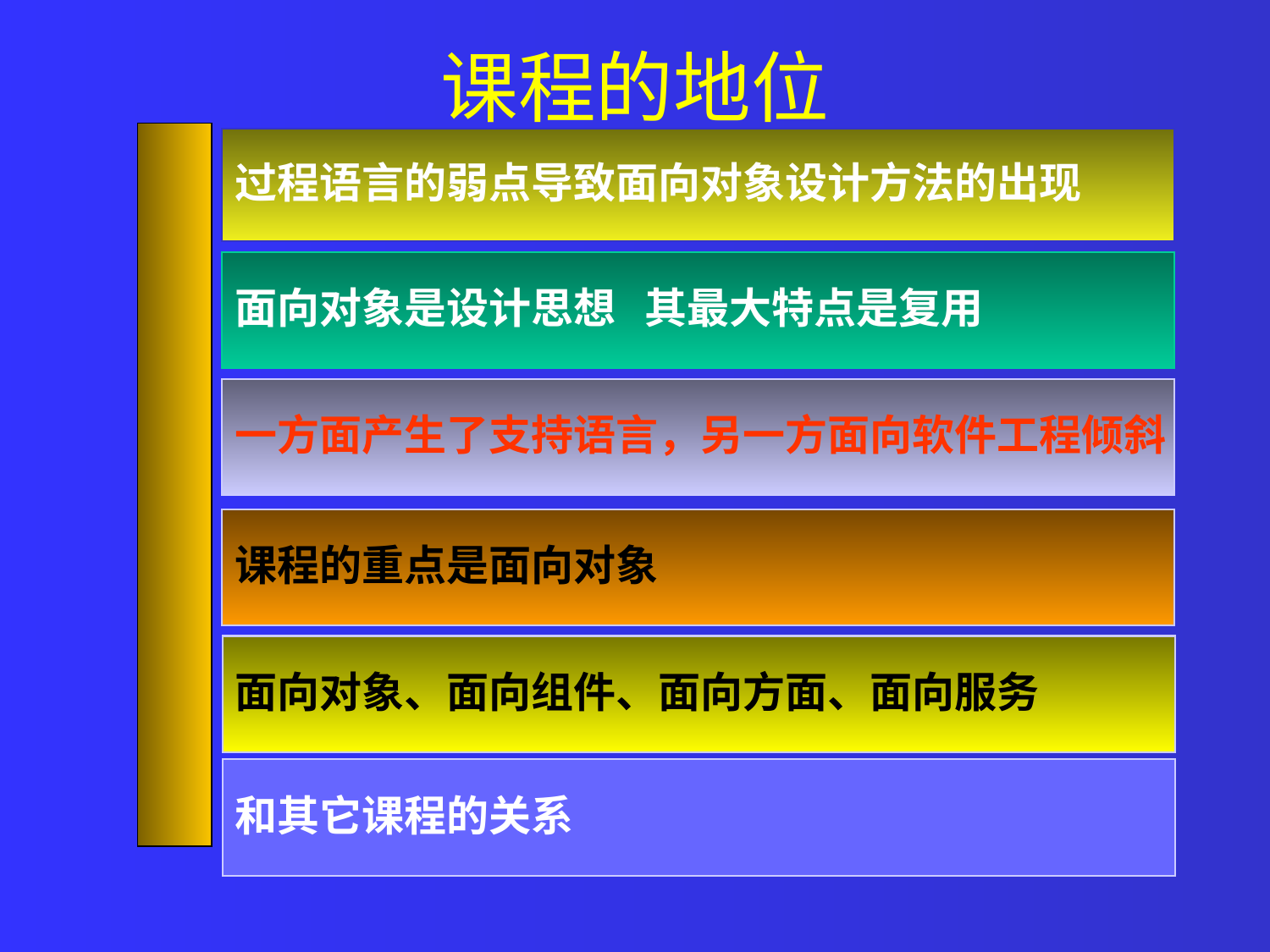

# 课程的地位

过程语言的弱点导致面向对象设计方法的出现

面向对象是设计思想   其最大特点是复用
一方面产生了支持语言，另一方面向软件工程倾斜
课程的重点是面向对象
面向对象、面向组件、面向方面、面向服务
和其它课程的关系